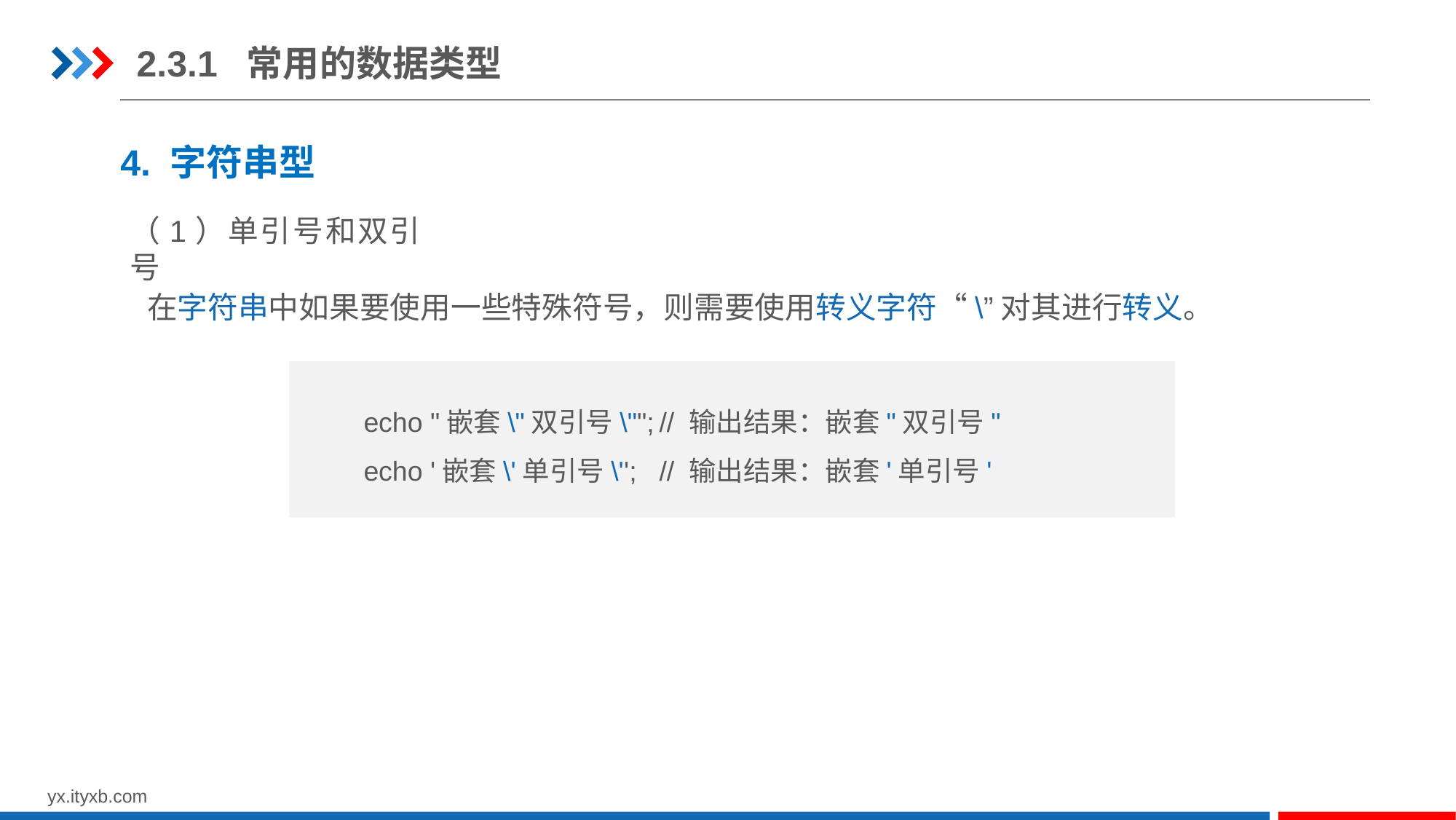

2.3.1  常用的数据类型
4. 字符串型
（1）单引号和双引号
在字符串中如果要使用一些特殊符号，则需要使用转义字符“\”对其进行转义。

echo "嵌套\"双引号\"";	// 输出结果：嵌套"双引号"
echo '嵌套\'单引号\'';	// 输出结果：嵌套'单引号'